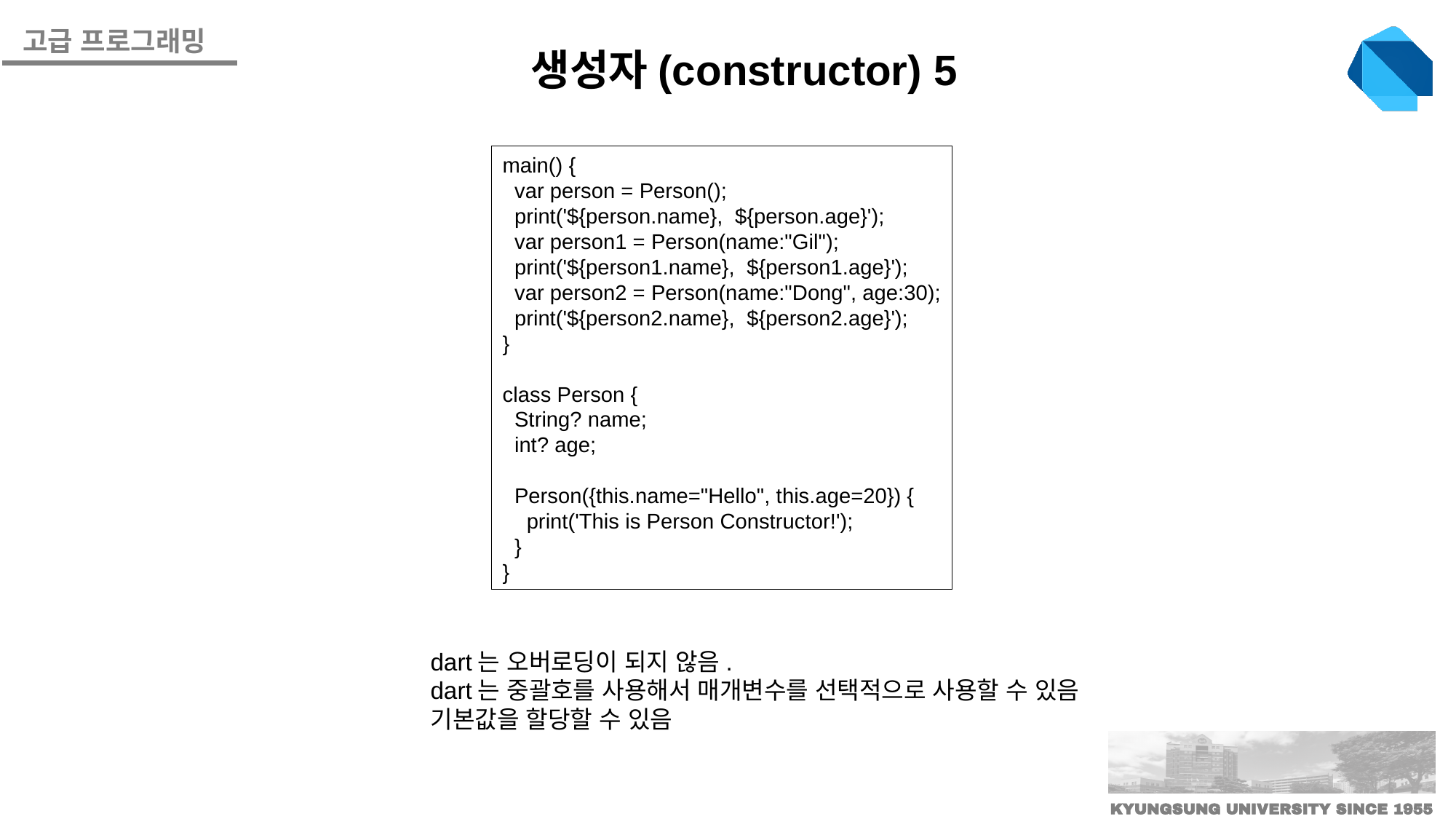

생성자(constructor) 5
main() {
  var person = Person();
  print('${person.name},  ${person.age}');
  var person1 = Person(name:"Gil");
  print('${person1.name},  ${person1.age}');
  var person2 = Person(name:"Dong", age:30);
  print('${person2.name},  ${person2.age}');
}

class Person {
  String? name;
  int? age;

  Person({this.name="Hello", this.age=20}) {
    print('This is Person Constructor!');
  }
}
dart는 오버로딩이 되지 않음.
dart는 중괄호를 사용해서 매개변수를 선택적으로 사용할 수 있음
기본값을 할당할 수 있음